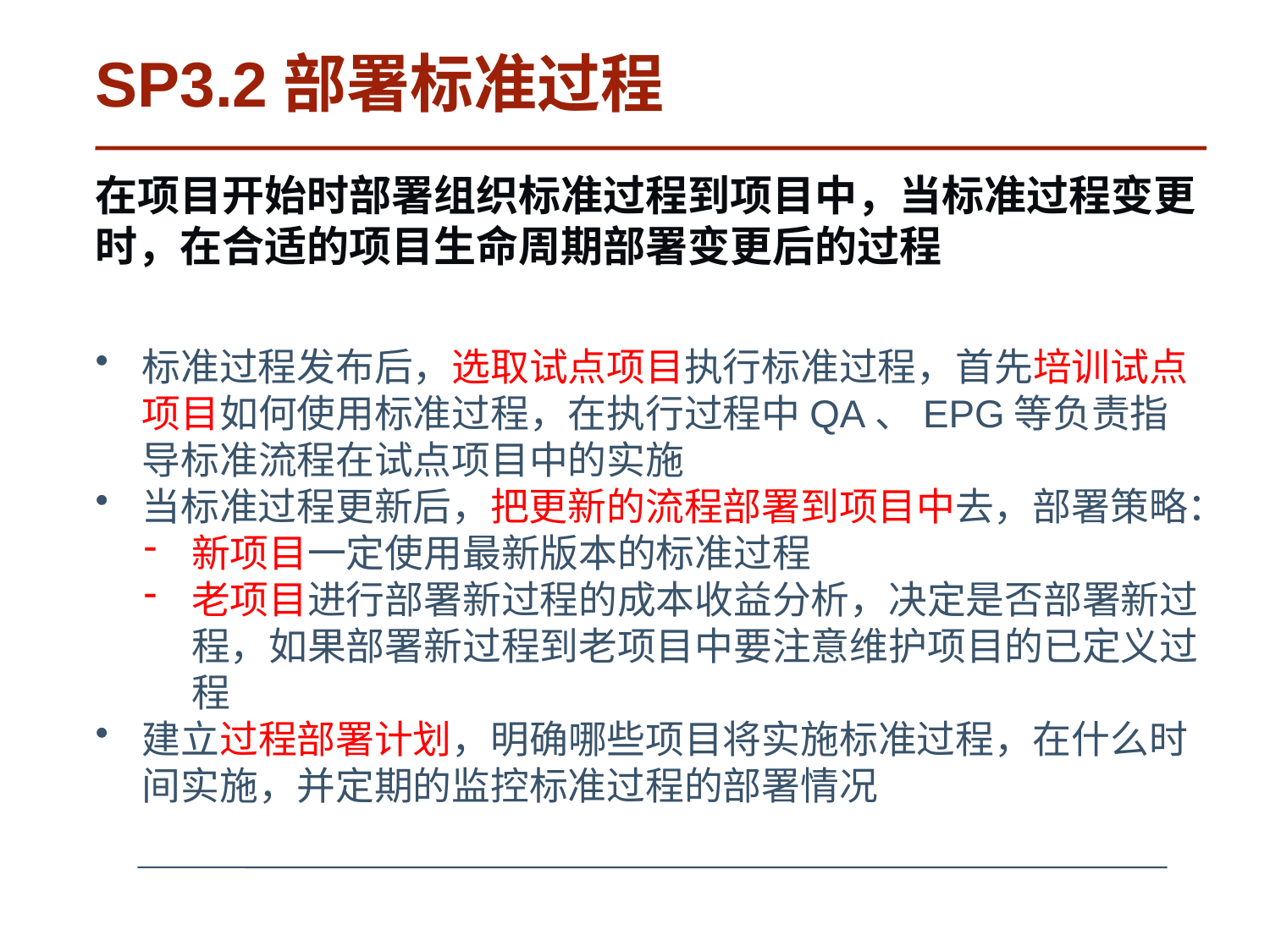

# SP3.2部署标准过程
在项目开始时部署组织标准过程到项目中，当标准过程变更时，在合适的项目生命周期部署变更后的过程

标准过程发布后，选取试点项目执行标准过程，首先培训试点项目如何使用标准过程，在执行过程中QA、EPG等负责指导标准流程在试点项目中的实施
当标准过程更新后，把更新的流程部署到项目中去，部署策略：
新项目一定使用最新版本的标准过程
老项目进行部署新过程的成本收益分析，决定是否部署新过程，如果部署新过程到老项目中要注意维护项目的已定义过程
建立过程部署计划，明确哪些项目将实施标准过程，在什么时间实施，并定期的监控标准过程的部署情况